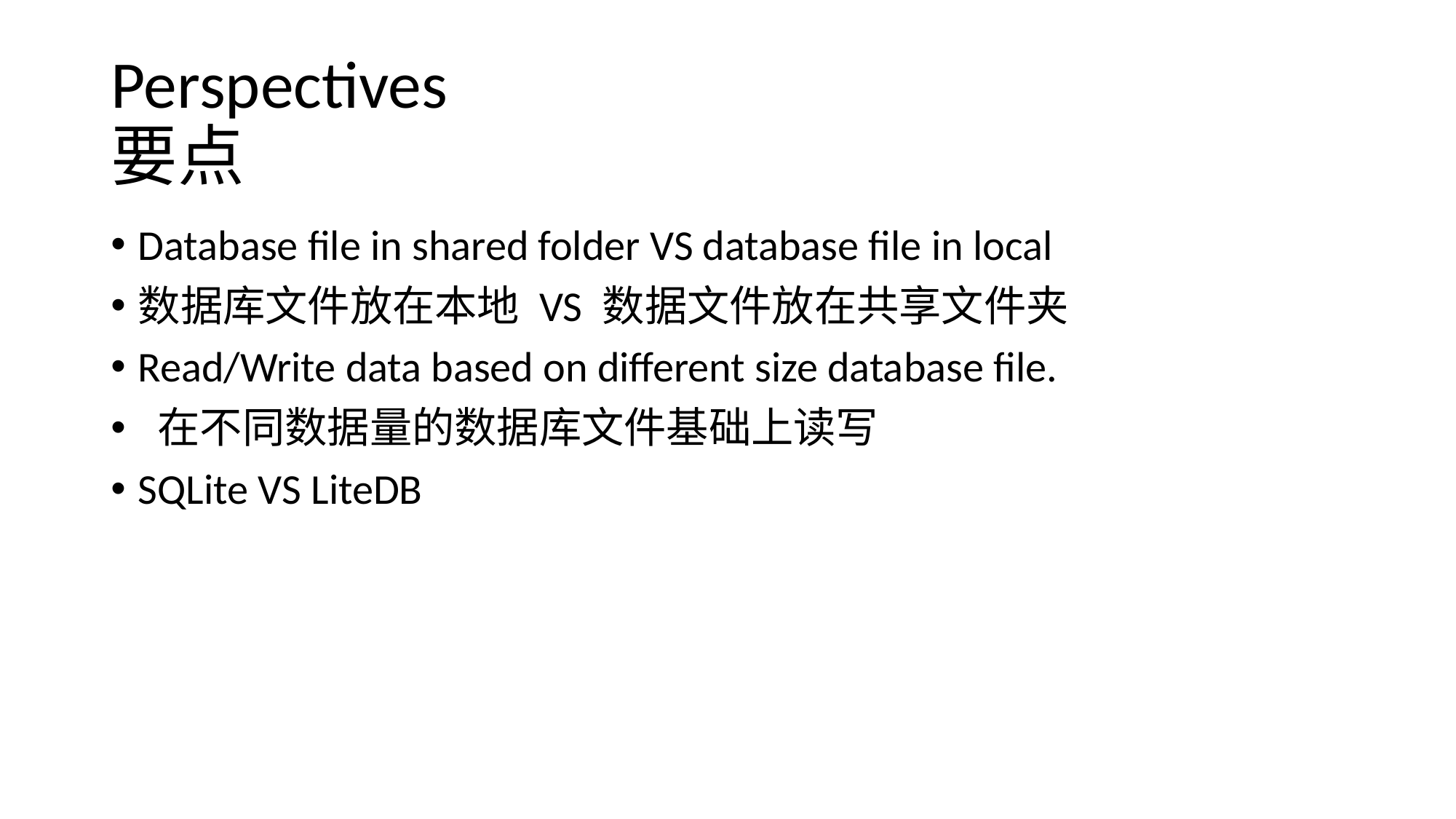

# Perspectives 要点
Database file in shared folder VS database file in local
数据库文件放在本地 VS 数据文件放在共享文件夹
Read/Write data based on different size database file.
 在不同数据量的数据库文件基础上读写
SQLite VS LiteDB